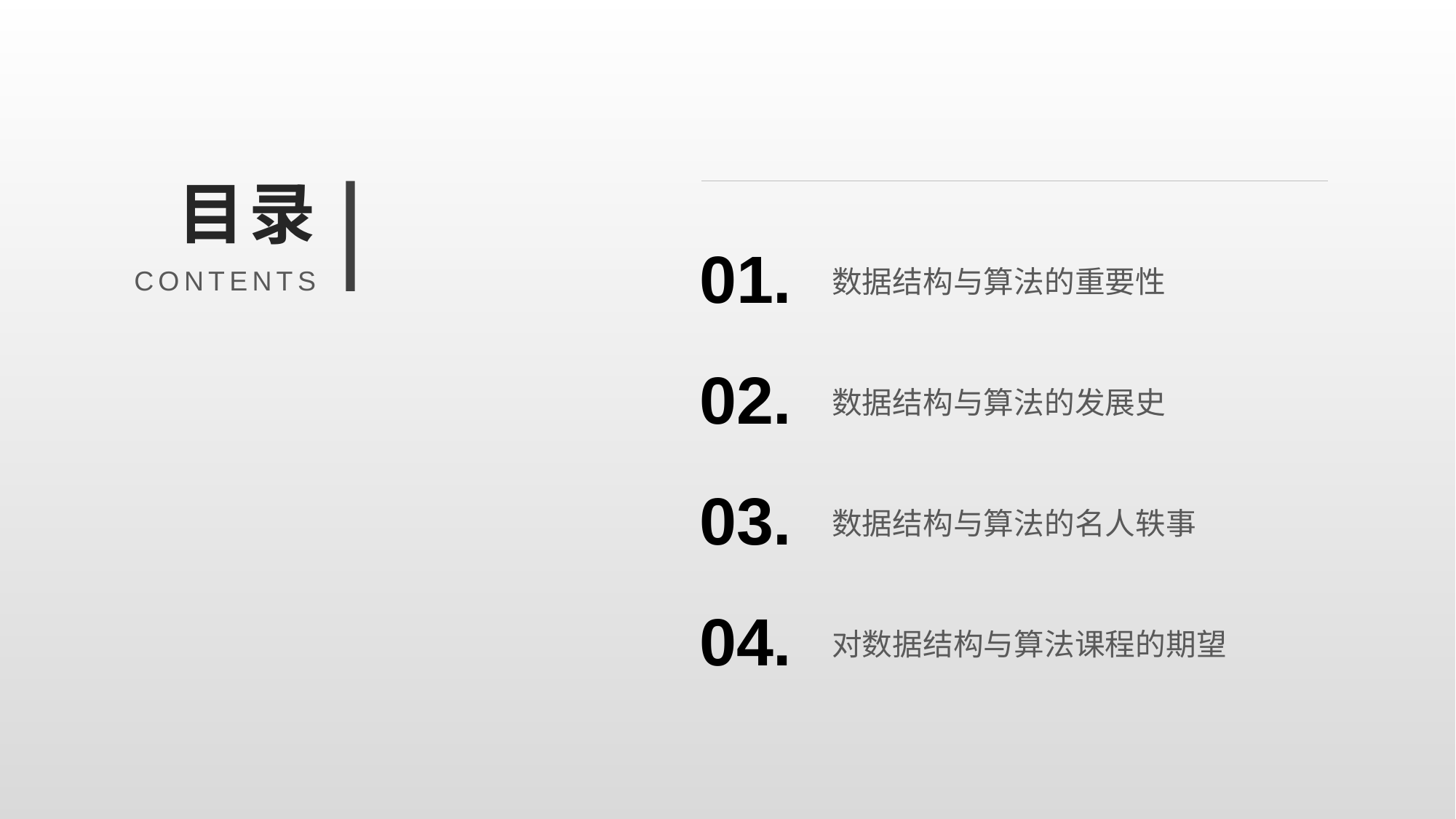

目录

01.
数据结构与算法的重要性
CONTENTS
02.
数据结构与算法的发展史
03.
数据结构与算法的名人轶事
04.
对数据结构与算法课程的期望